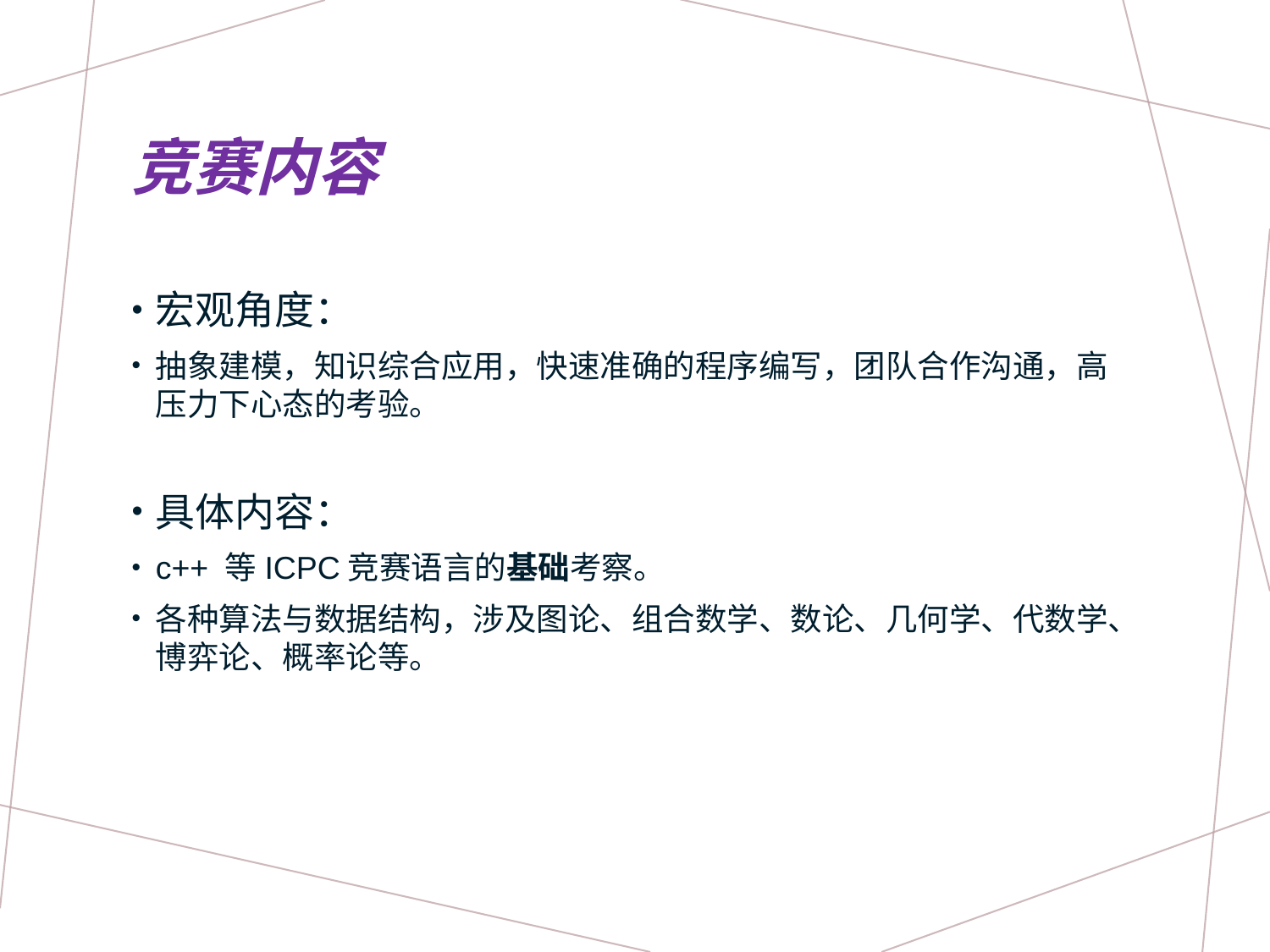

# 竞赛内容
宏观角度：
抽象建模，知识综合应用，快速准确的程序编写，团队合作沟通，高压力下心态的考验。

具体内容：
c++ 等ICPC竞赛语言的基础考察。
各种算法与数据结构，涉及图论、组合数学、数论、几何学、代数学、博弈论、概率论等。